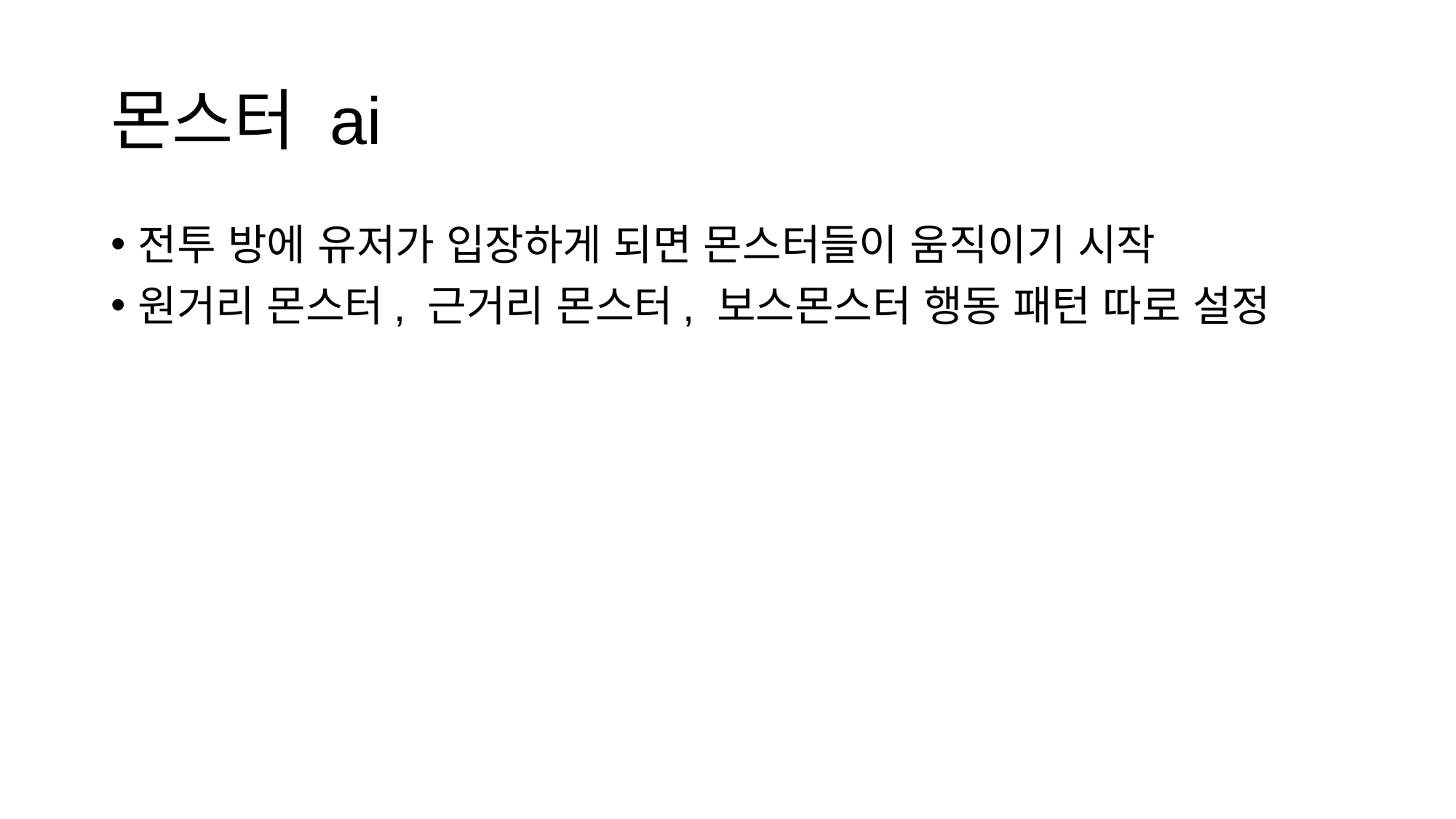

# 몬스터 ai
전투 방에 유저가 입장하게 되면 몬스터들이 움직이기 시작
원거리 몬스터, 근거리 몬스터, 보스몬스터 행동 패턴 따로 설정